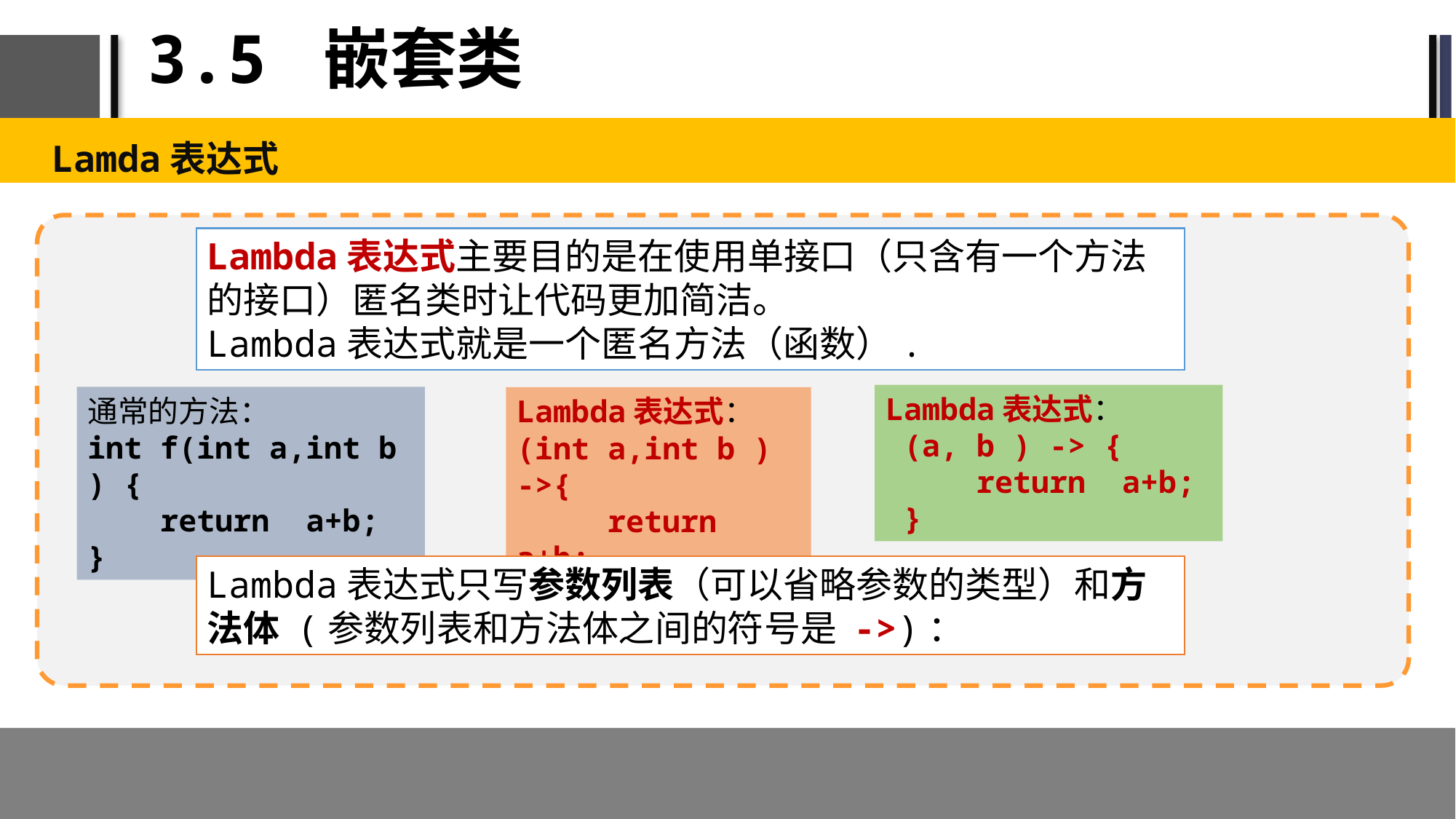

# 3.5 嵌套类

Lamda表达式

Lambda表达式主要目的是在使用单接口（只含有一个方法的接口）匿名类时让代码更加简洁。
Lambda表达式就是一个匿名方法（函数）.
Lambda表达式：
 (a, b ) -> {
     return  a+b;
 }
通常的方法：
int f(int a,int b ) {
    return  a+b;
}
Lambda表达式：
(int a,int b ) ->{
     return  a+b;
}
Lambda表达式只写参数列表（可以省略参数的类型）和方法体 (参数列表和方法体之间的符号是 ->)：